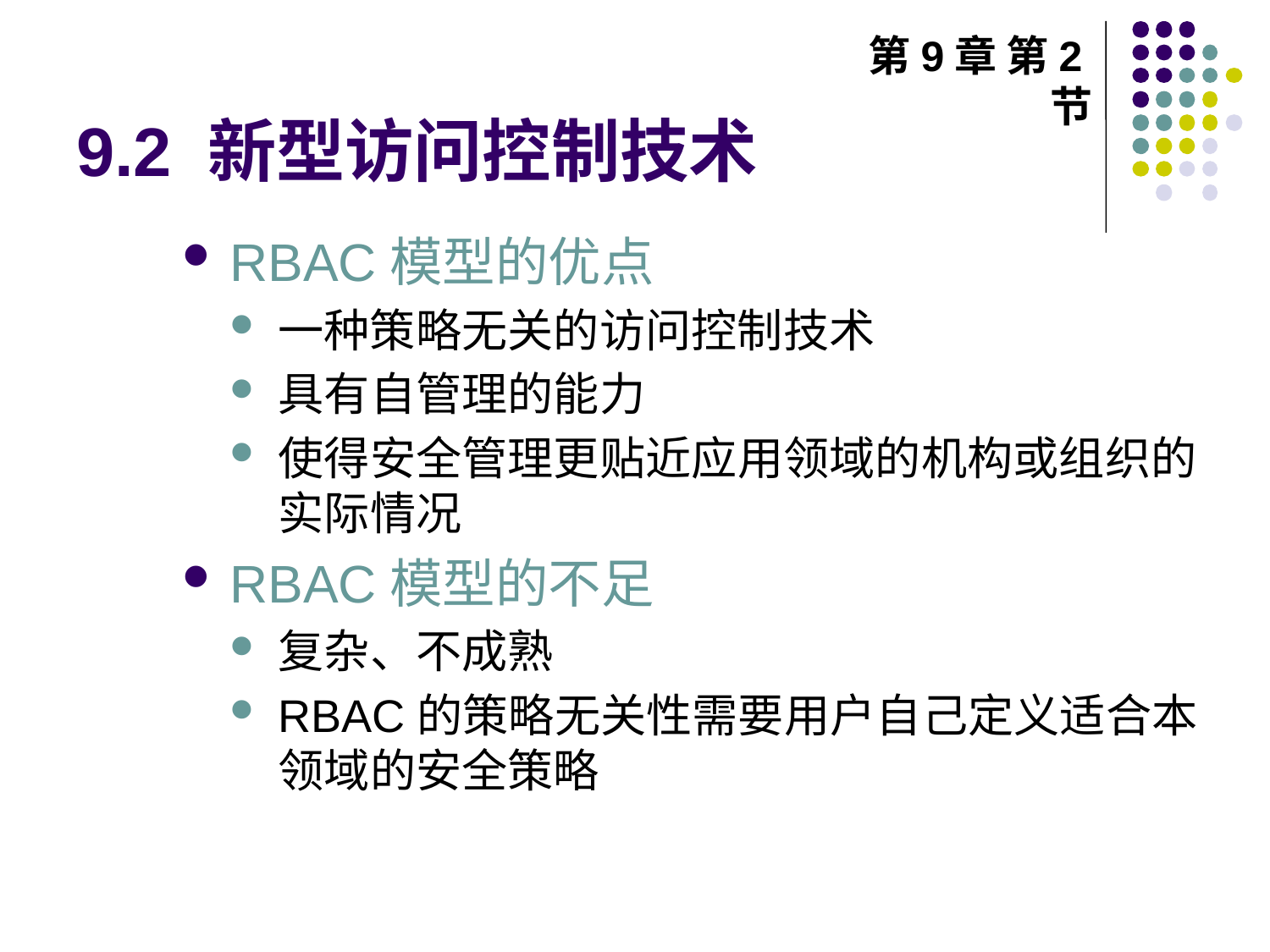

# 9.2 新型访问控制技术
第9章 第2节
RBAC模型的优点
一种策略无关的访问控制技术
具有自管理的能力
使得安全管理更贴近应用领域的机构或组织的实际情况
RBAC模型的不足
复杂、不成熟
RBAC的策略无关性需要用户自己定义适合本领域的安全策略